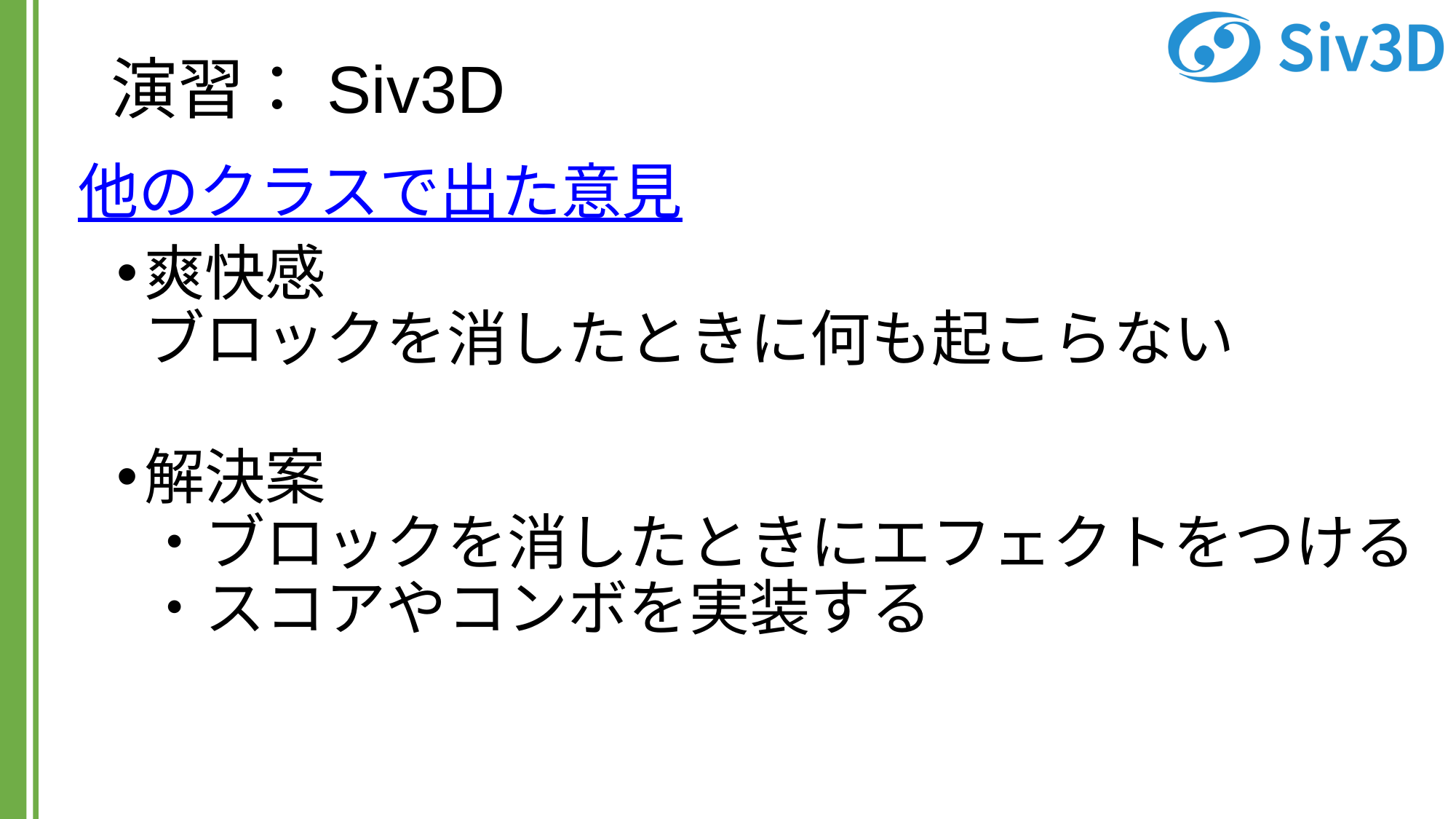

# 演習：Siv3D
他のクラスで出た意見

爽快感
ブロックを消したときに何も起こらない
解決案
・ブロックを消したときにエフェクトをつける
・スコアやコンボを実装する